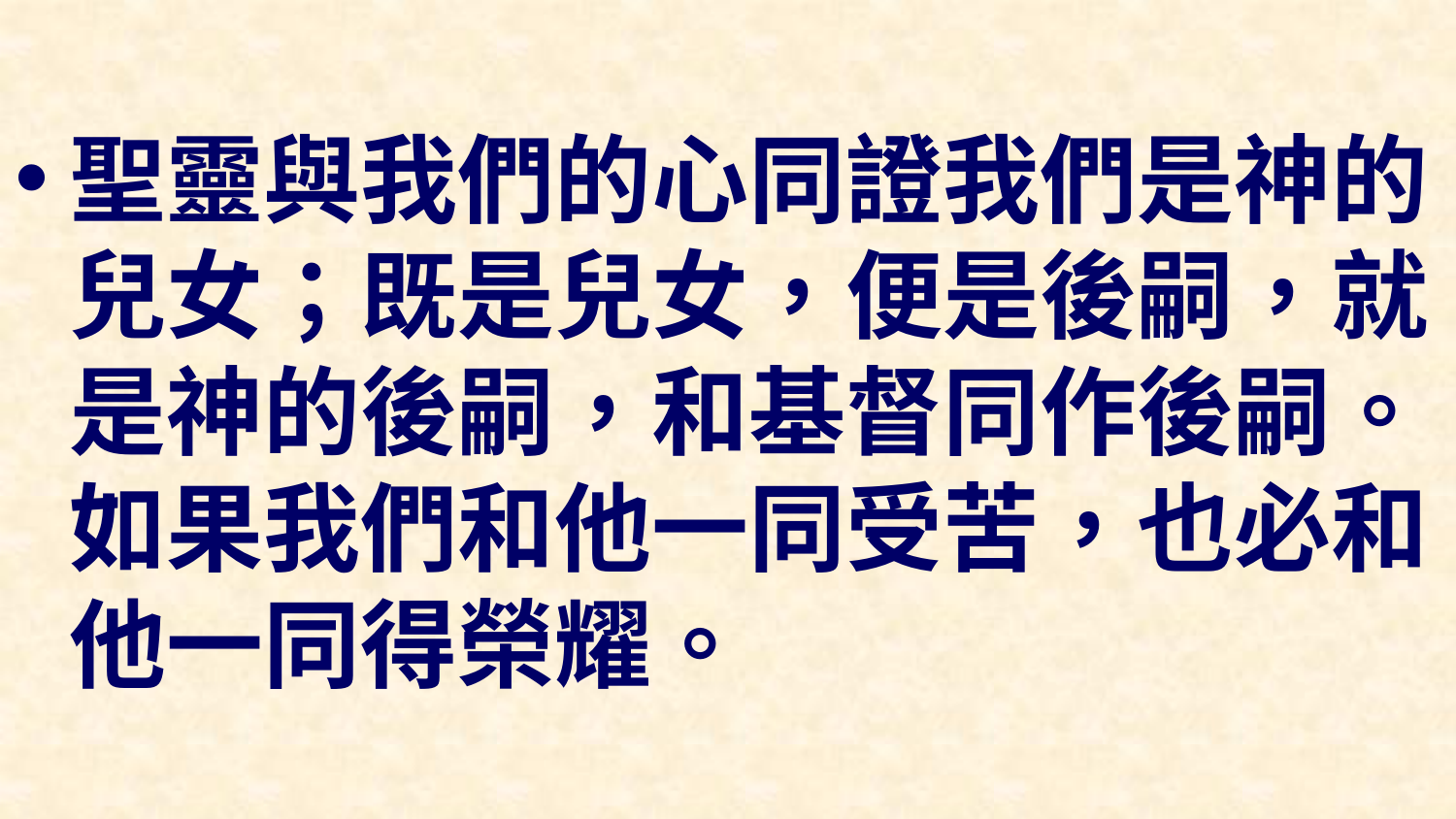

聖靈與我們的心同證我們是神的兒女；既是兒女，便是後嗣，就是神的後嗣，和基督同作後嗣。如果我們和他一同受苦，也必和他一同得榮耀。